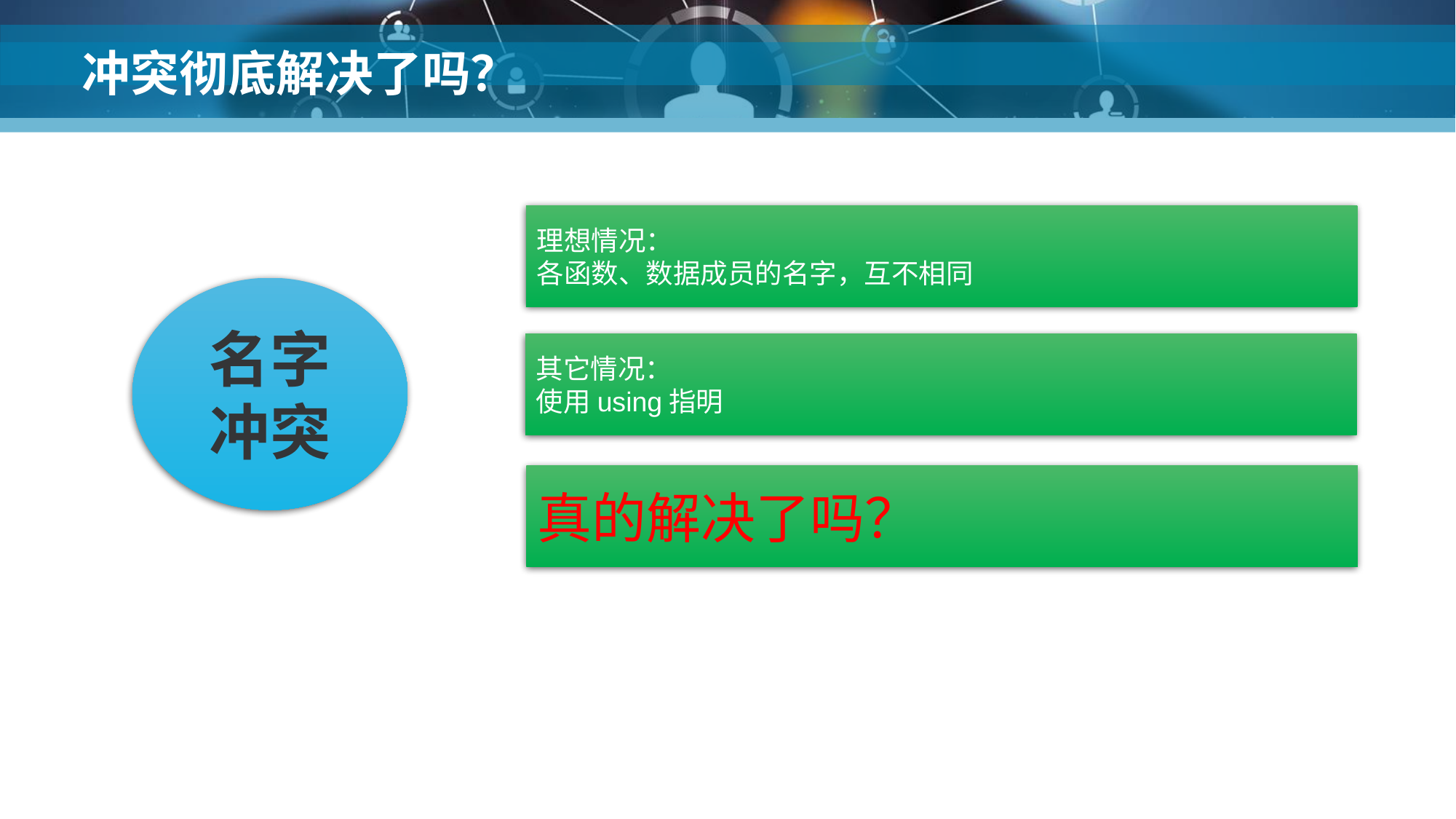

# 冲突彻底解决了吗？
理想情况：
各函数、数据成员的名字，互不相同
名字冲突
其它情况：
使用using指明
真的解决了吗？